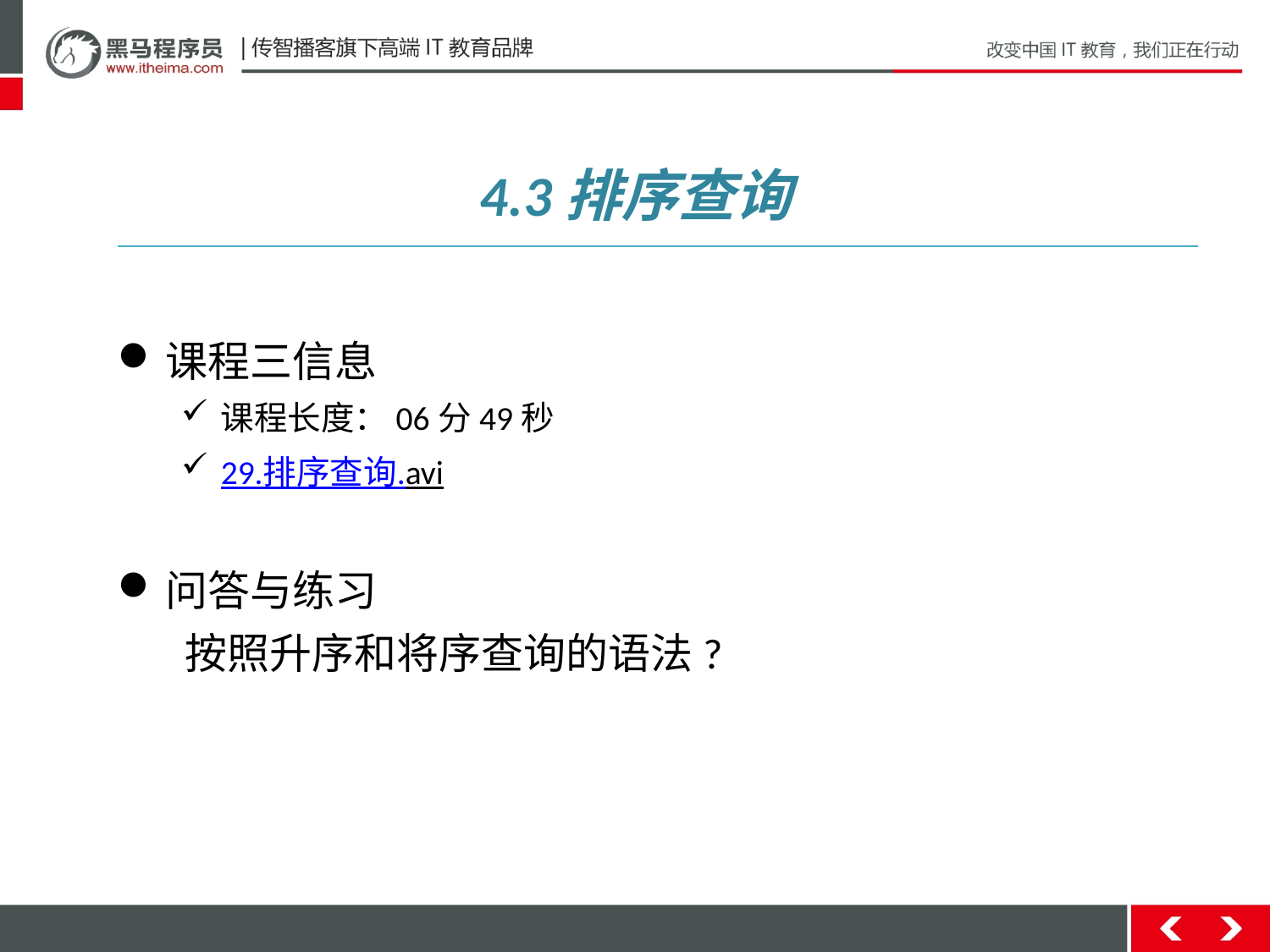

4.3排序查询

课程三信息
课程长度：06分49秒
29.排序查询.avi

问答与练习
      按照升序和将序查询的语法?